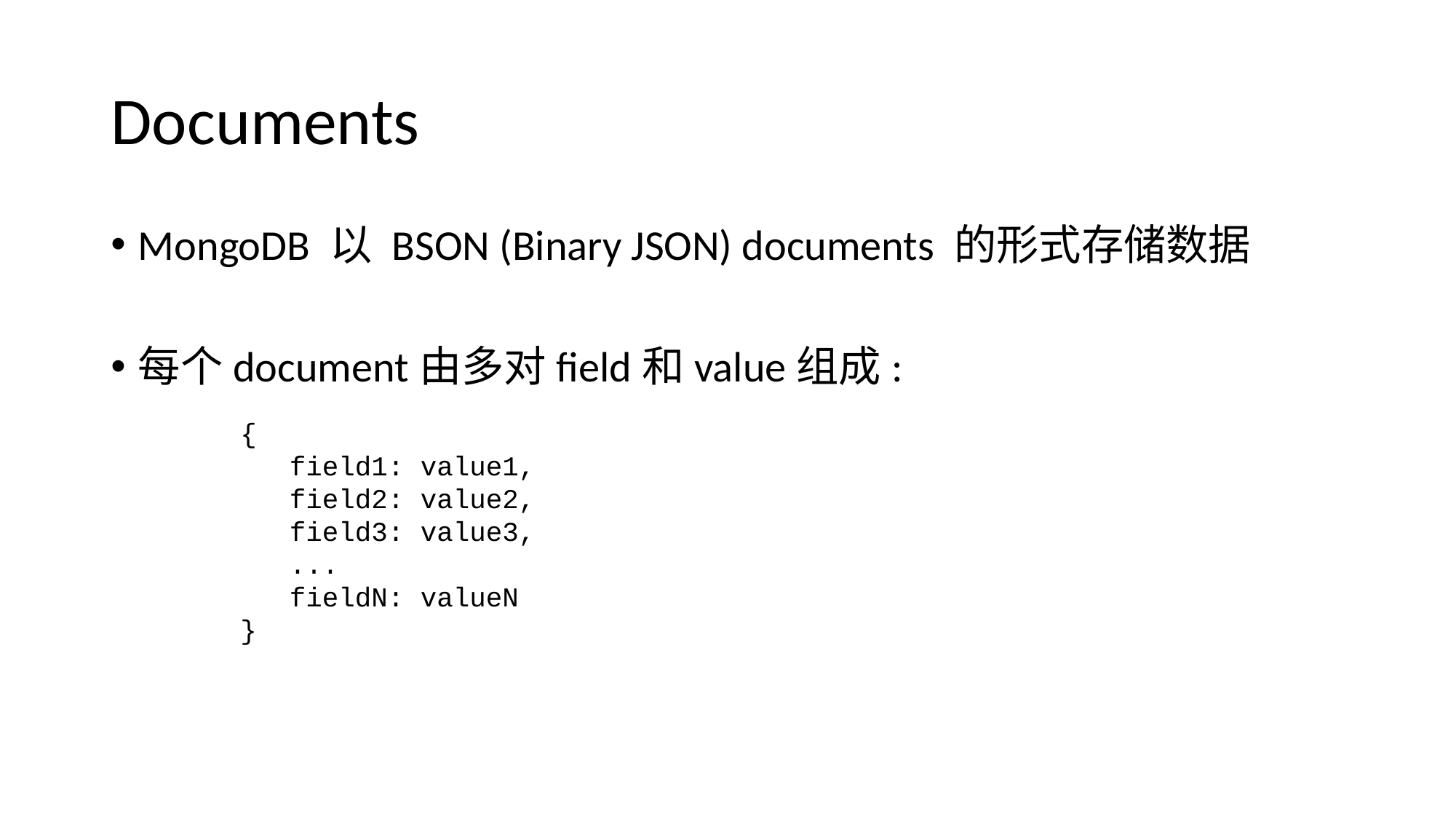

# Documents
MongoDB 以 BSON (Binary JSON) documents 的形式存储数据

每个document由多对field和value组成:
{
   field1: value1,
   field2: value2,
   field3: value3,
   ...
   fieldN: valueN
}